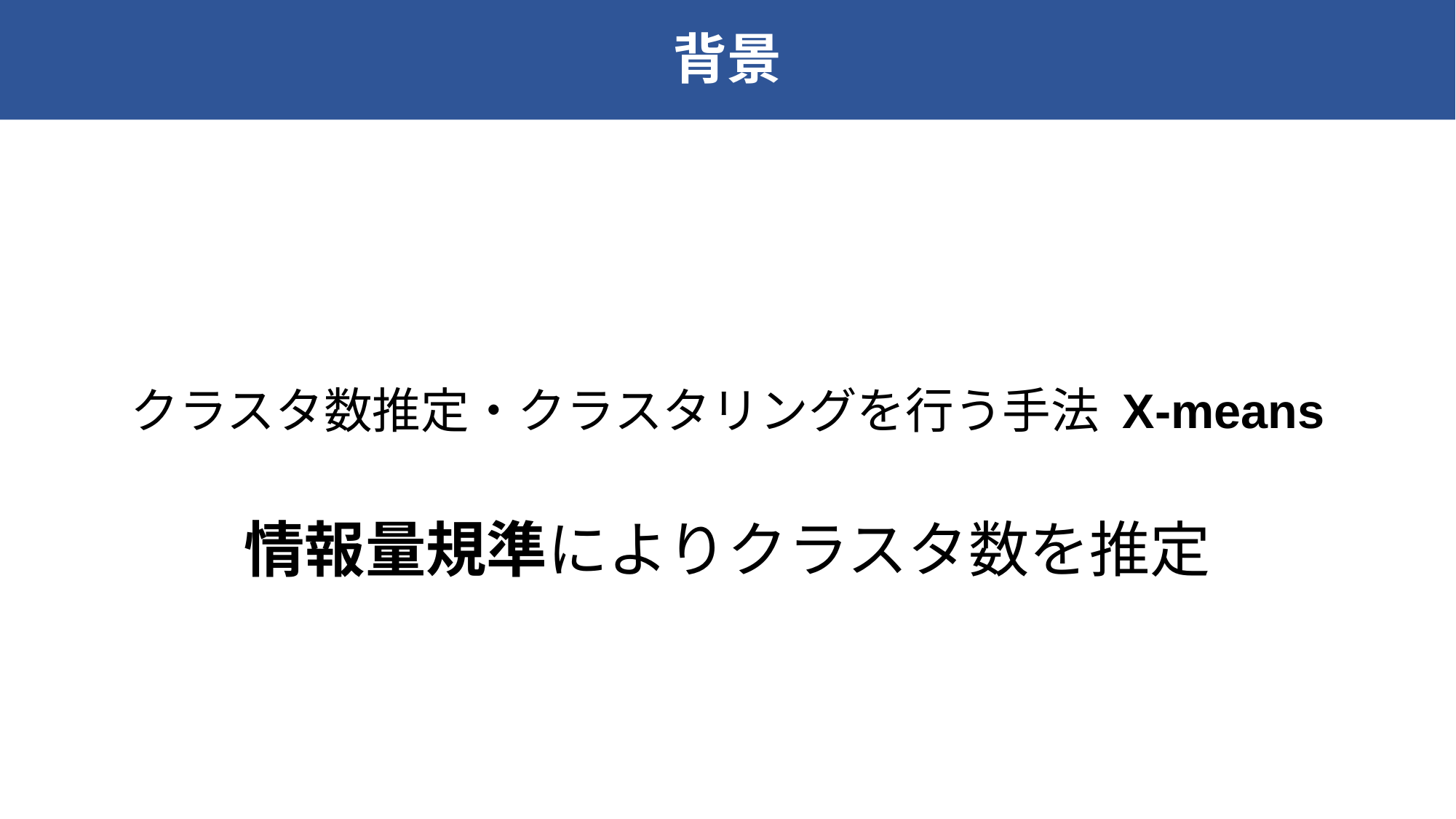

# 背景
クラスタ数推定・クラスタリングを行う手法 X-means
情報量規準によりクラスタ数を推定